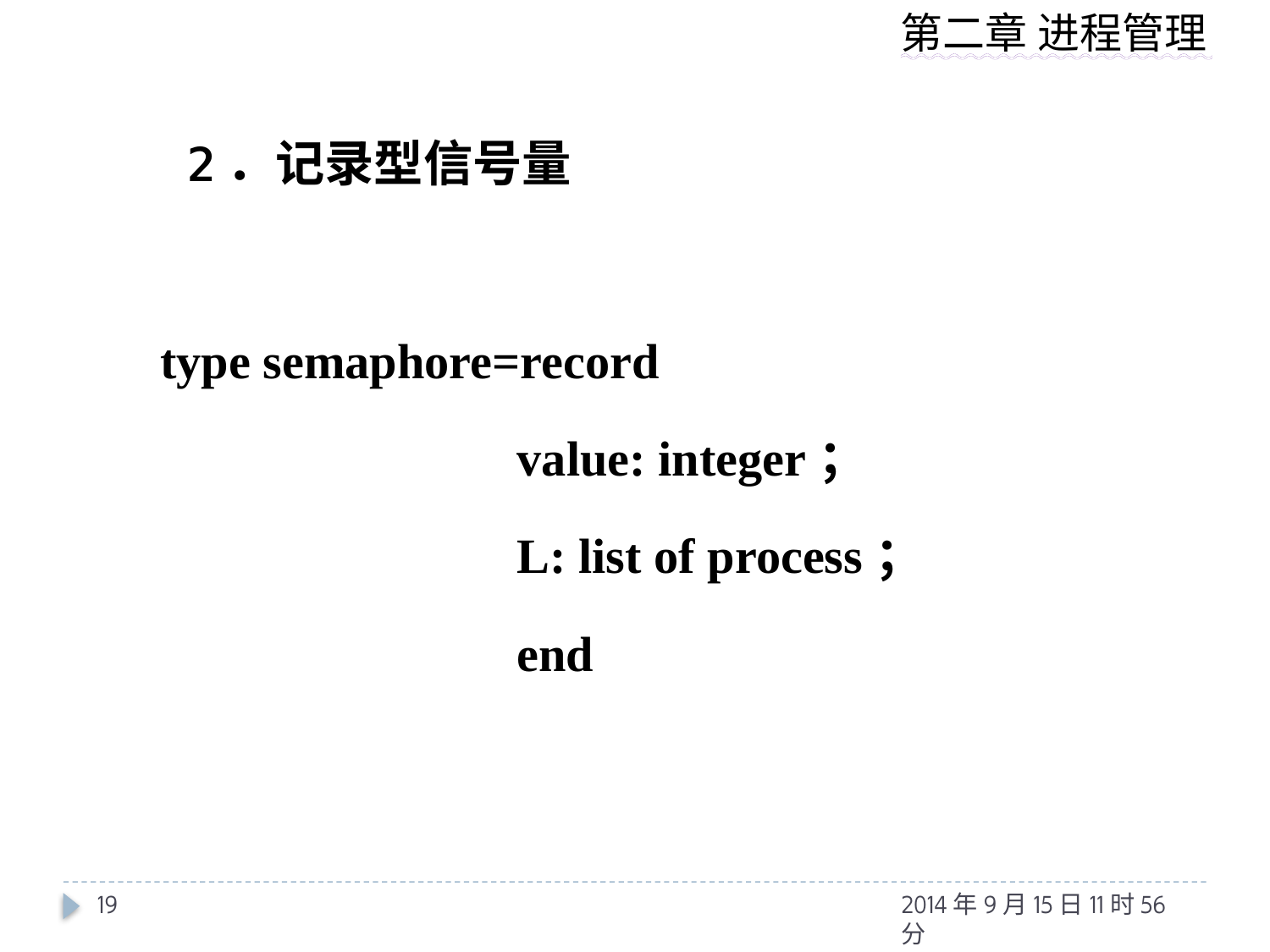

2．记录型信号量

type semaphore=record
　　　　　　　value: integer；
　　　　　　　L: list of process；
　　　　　　　end

19
2014年9月15日11时56分